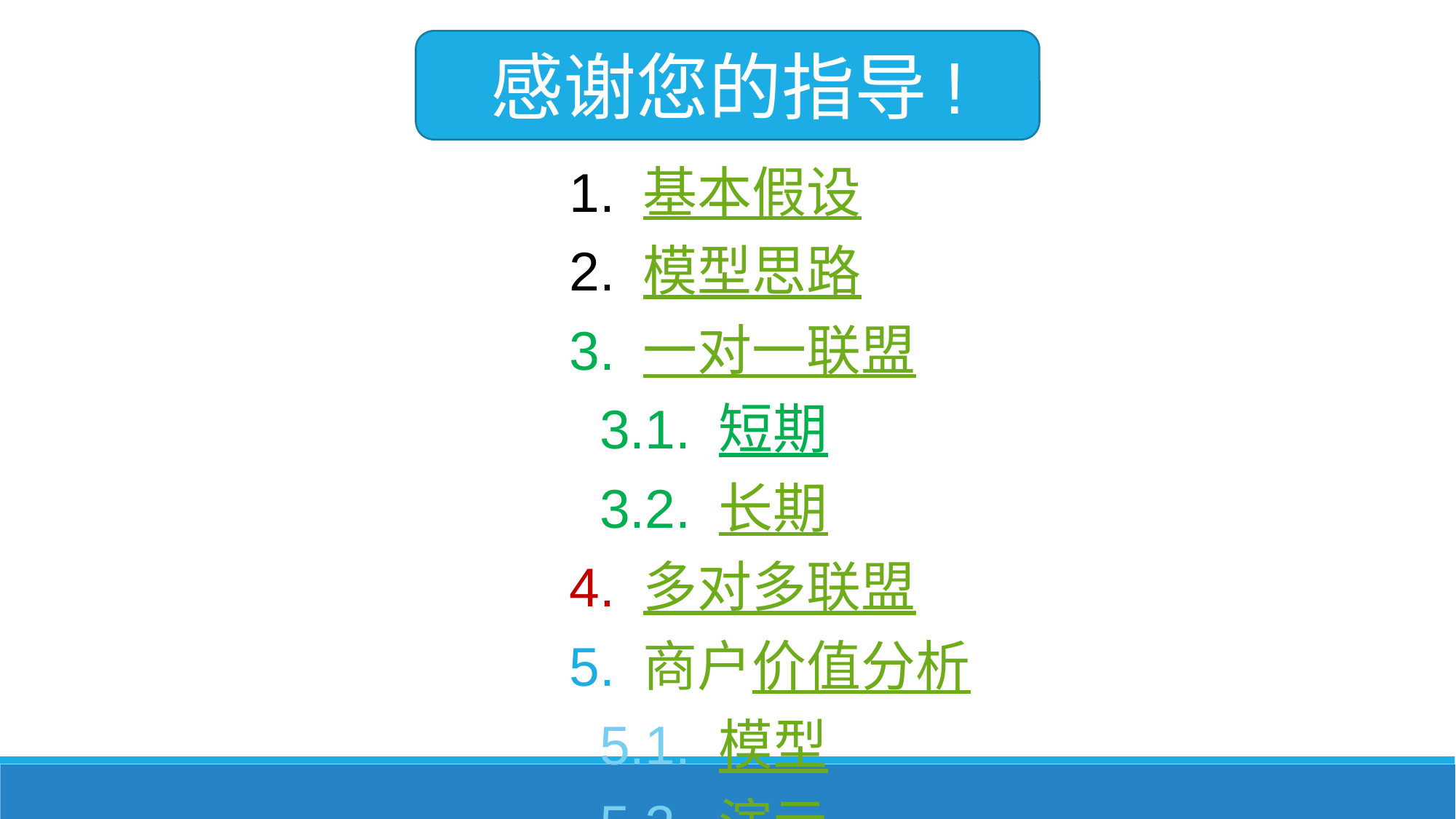

感谢您的指导!
1. 基本假设
2. 模型思路
3. 一对一联盟
  3.1. 短期
  3.2. 长期
4. 多对多联盟
5. 商户价值分析
  5.1. 模型
  5.2. 演示